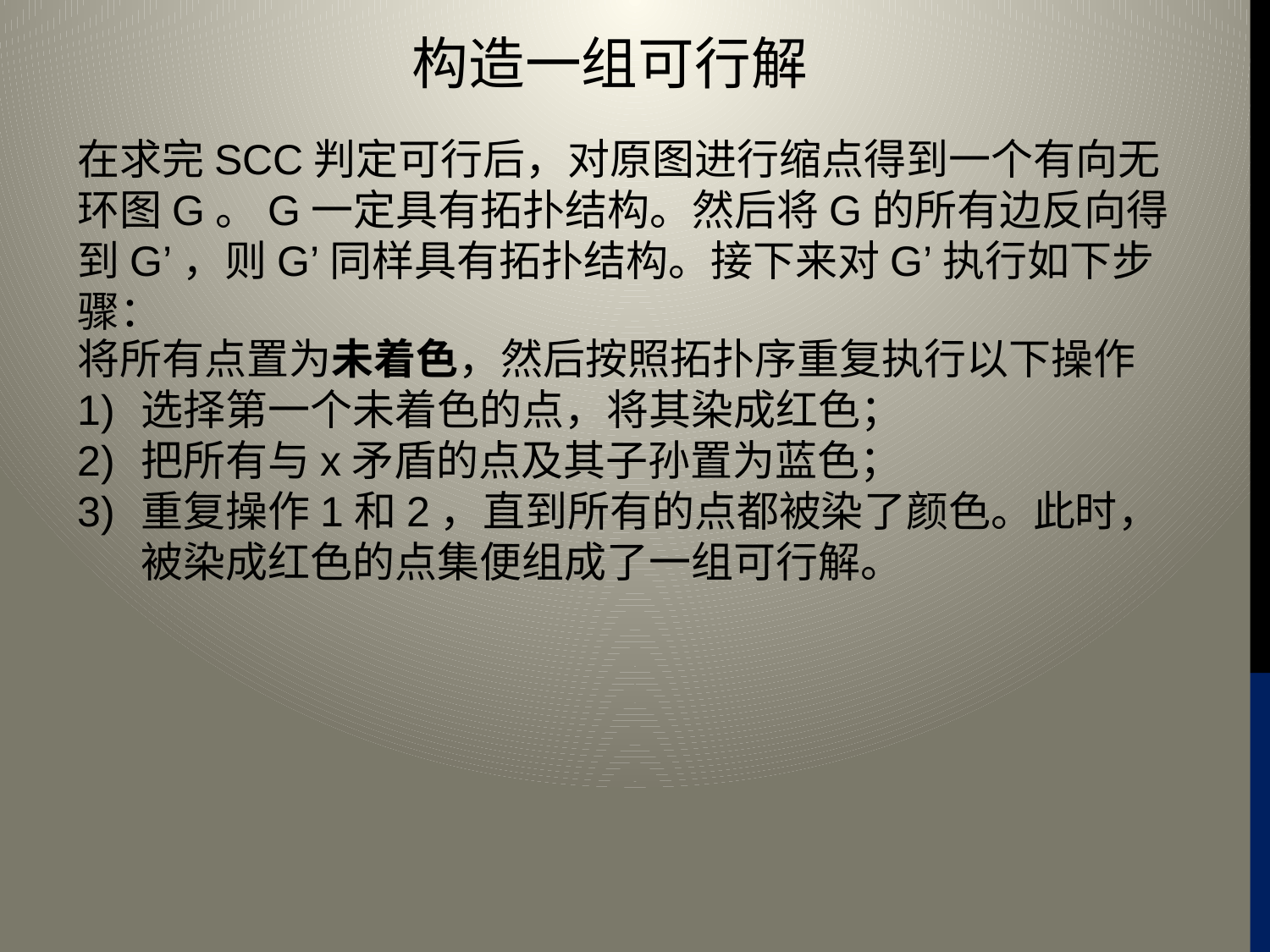

# 构造一组可行解
在求完SCC判定可行后，对原图进行缩点得到一个有向无环图G。G一定具有拓扑结构。然后将G的所有边反向得到G’，则G’同样具有拓扑结构。接下来对G’执行如下步骤：
将所有点置为未着色，然后按照拓扑序重复执行以下操作
选择第一个未着色的点，将其染成红色；
把所有与x矛盾的点及其子孙置为蓝色；
重复操作1和2，直到所有的点都被染了颜色。此时，被染成红色的点集便组成了一组可行解。